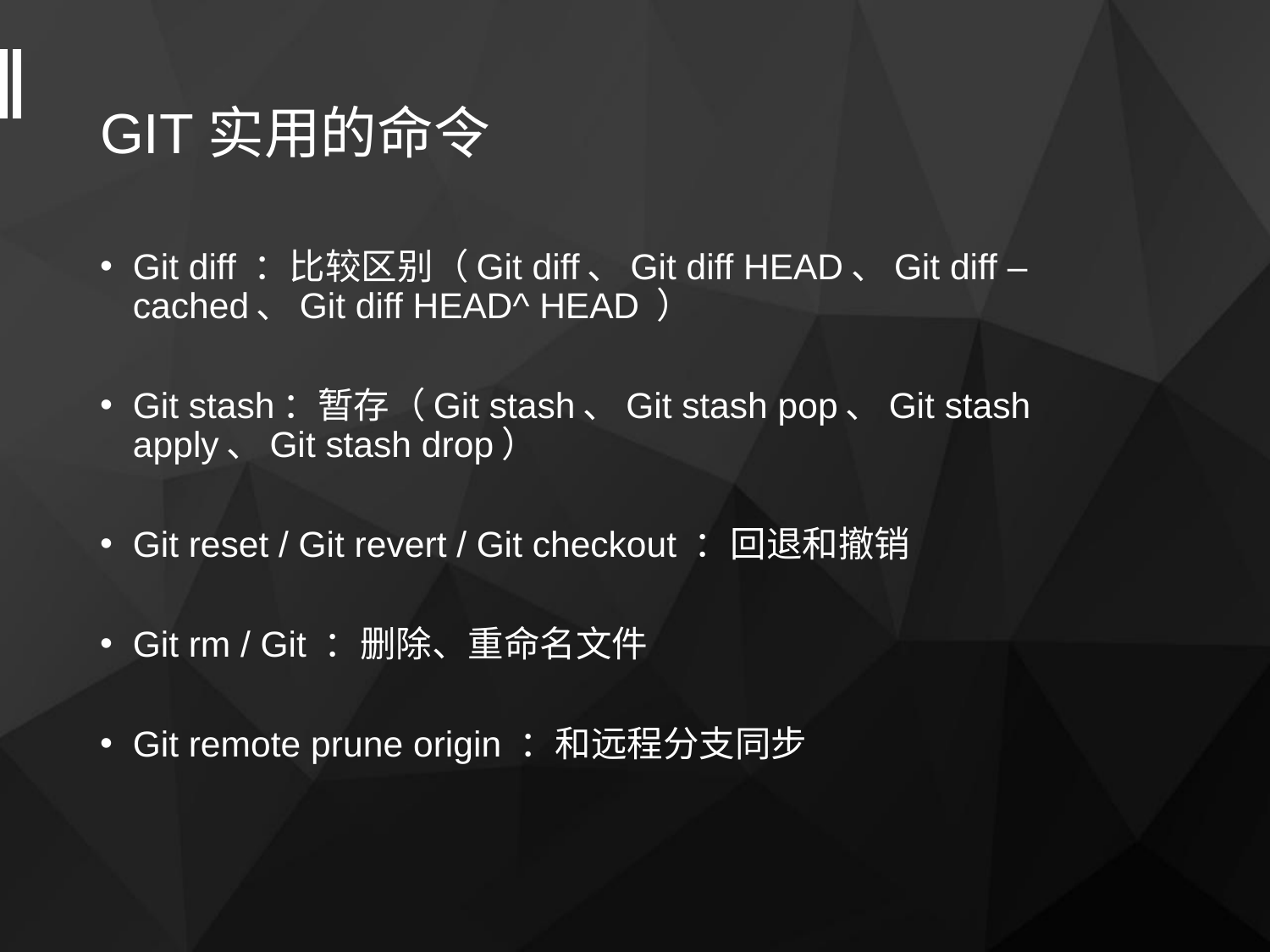

# GIT实用的命令
Git diff ：比较区别（Git diff、Git diff HEAD、Git diff –cached、Git diff HEAD^ HEAD ）

Git stash：暂存（Git stash、Git stash pop、Git stash apply、Git stash drop）

Git reset / Git revert / Git checkout ：回退和撤销

Git rm / Git ：删除、重命名文件

Git remote prune origin ：和远程分支同步